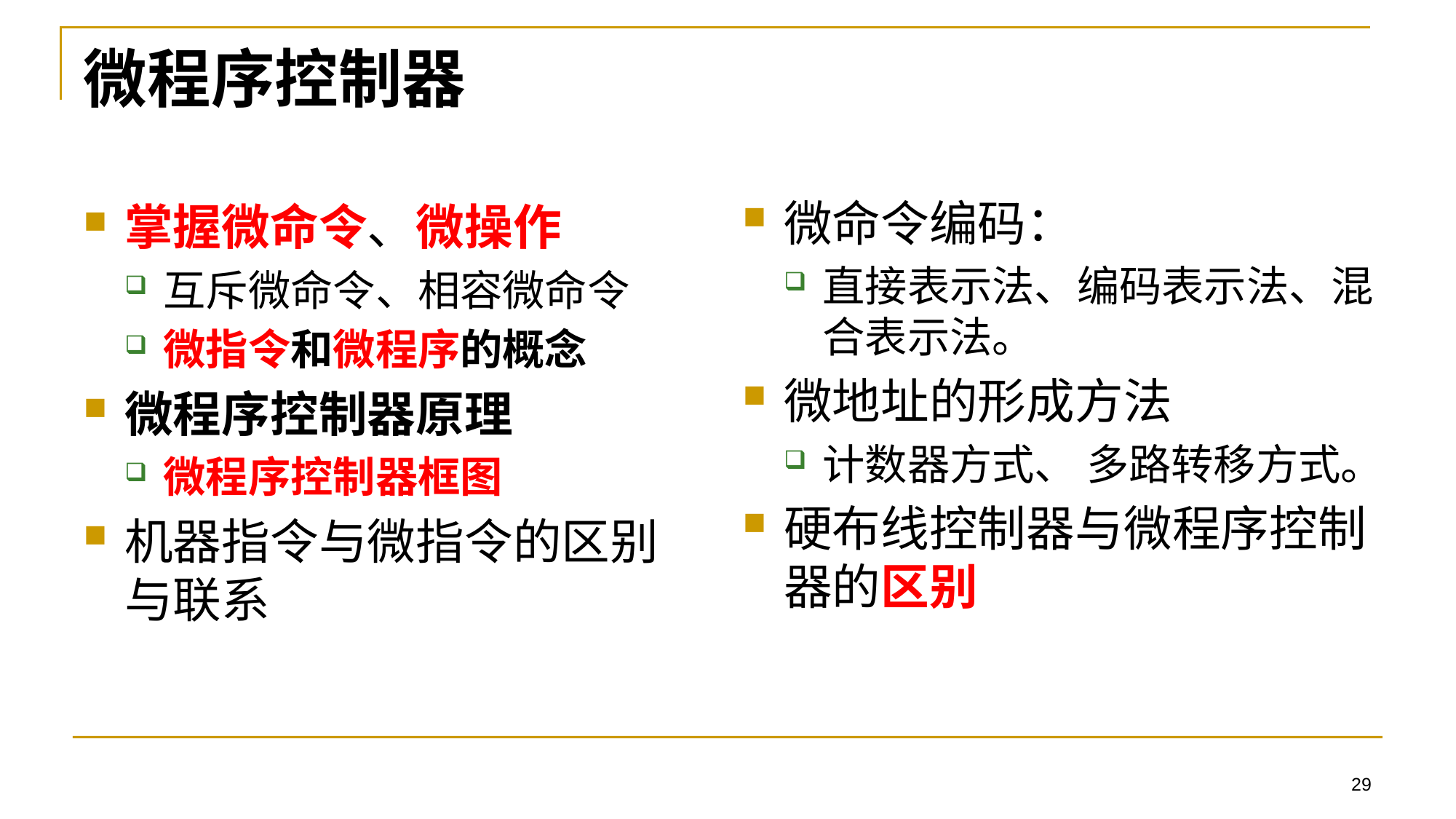

# 微程序控制器
微命令编码：
直接表示法、编码表示法、混合表示法。
微地址的形成方法
计数器方式、 多路转移方式。
硬布线控制器与微程序控制器的区别
掌握微命令、微操作
互斥微命令、相容微命令
微指令和微程序的概念
微程序控制器原理
微程序控制器框图
机器指令与微指令的区别与联系
29